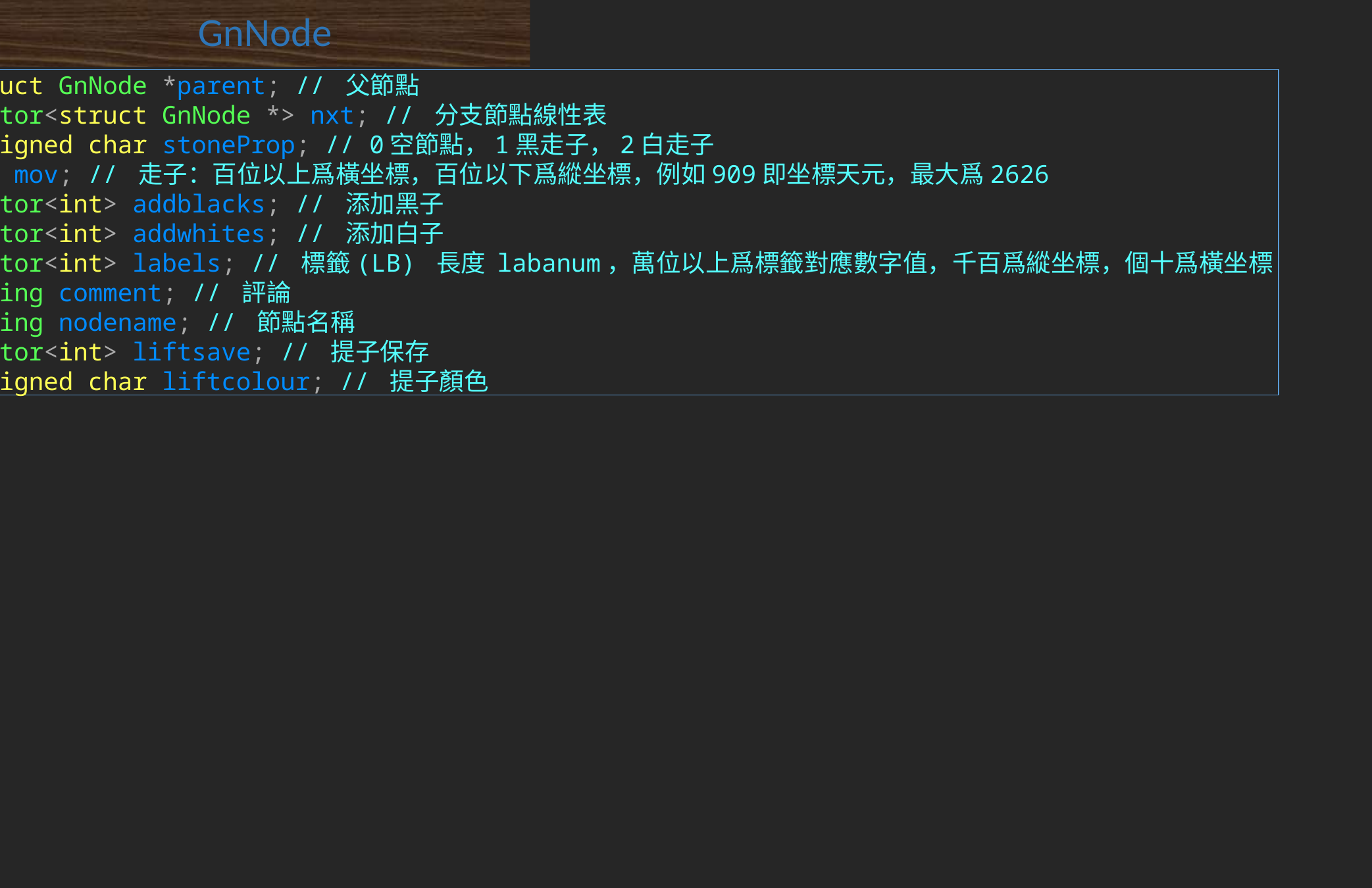

# GnNode
struct GnNode *parent; // 父節點
vector<struct GnNode *> nxt; // 分支節點線性表
unsigned char stoneProp; // 0空節點，1黑走子，2白走子
int mov; // 走子：百位以上爲橫坐標，百位以下爲縱坐標，例如909即坐標天元，最大爲2626
vector<int> addblacks; // 添加黑子
vector<int> addwhites; // 添加白子
vector<int> labels; // 標籤(LB) 長度 labanum，萬位以上爲標籤對應數字值，千百爲縱坐標，個十爲橫坐標
string comment; // 評論
string nodename; // 節點名稱
vector<int> liftsave; // 提子保存
unsigned char liftcolour; // 提子顏色